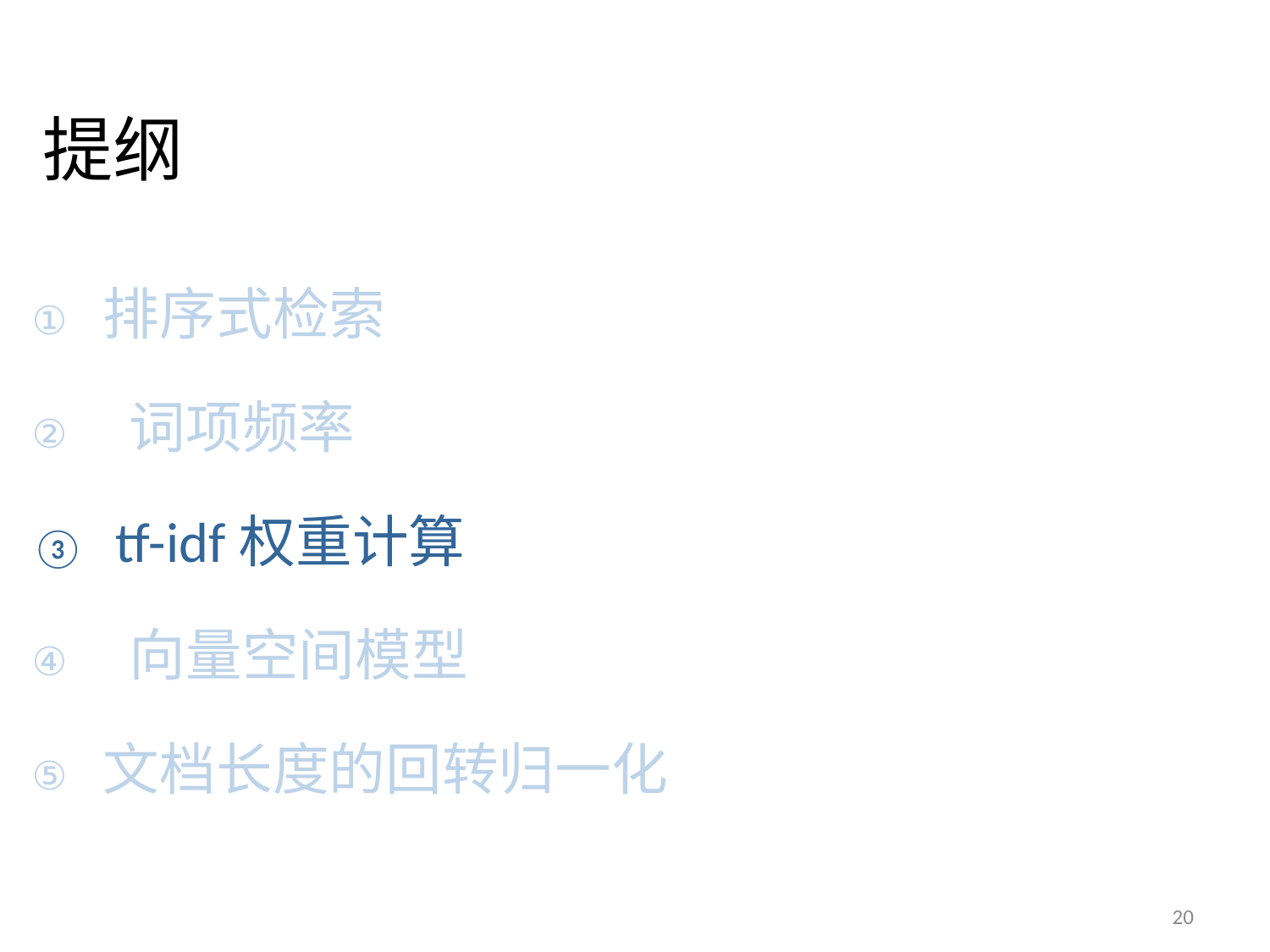

# 提纲
排序式检索
 词项频率
 tf-idf权重计算
 向量空间模型
文档长度的回转归一化

20